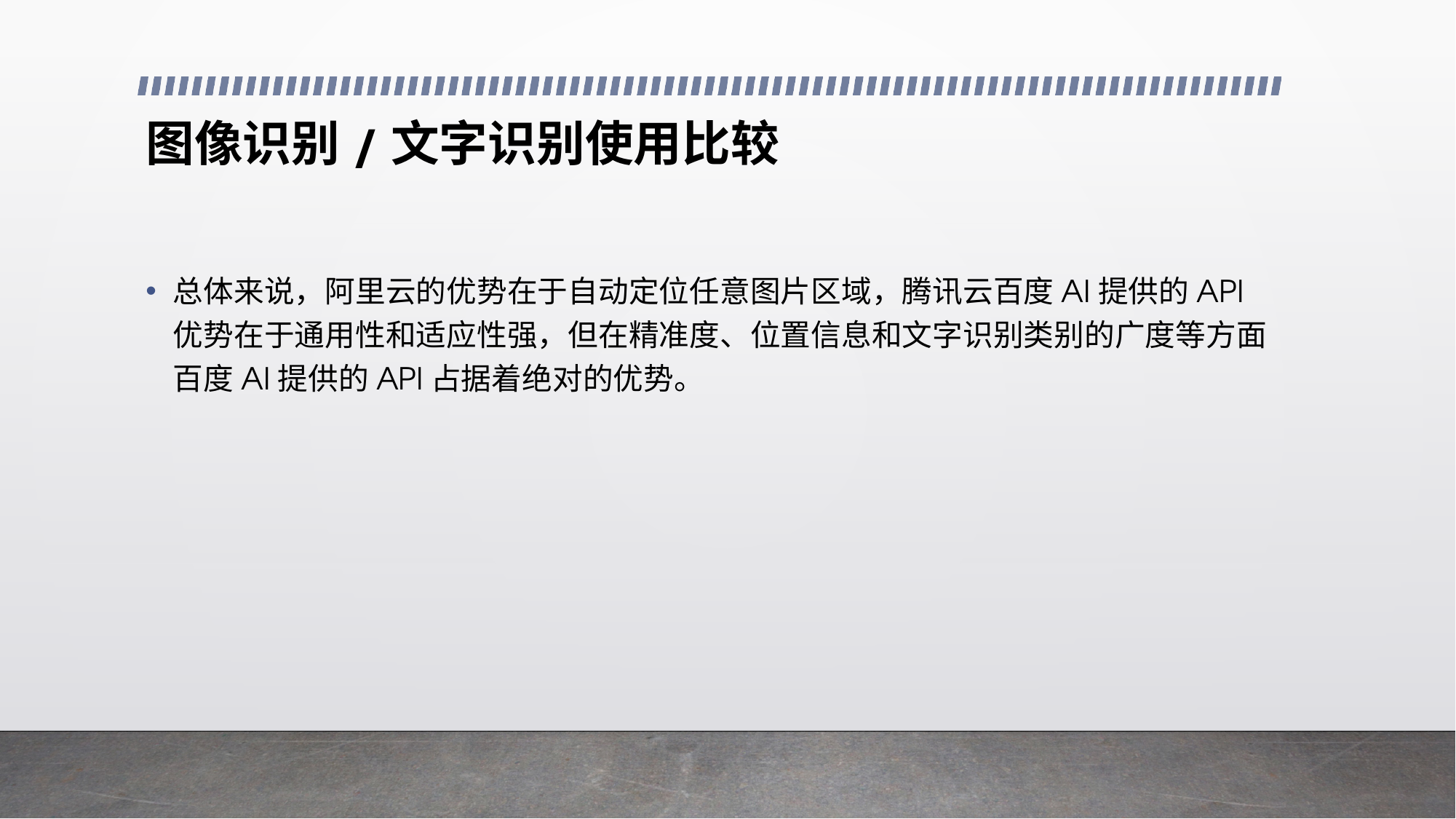

# 图像识别/文字识别使用比较
总体来说，阿里云的优势在于自动定位任意图片区域，腾讯云百度AI提供的API优势在于通用性和适应性强，但在精准度、位置信息和文字识别类别的广度等方面百度AI提供的API占据着绝对的优势。